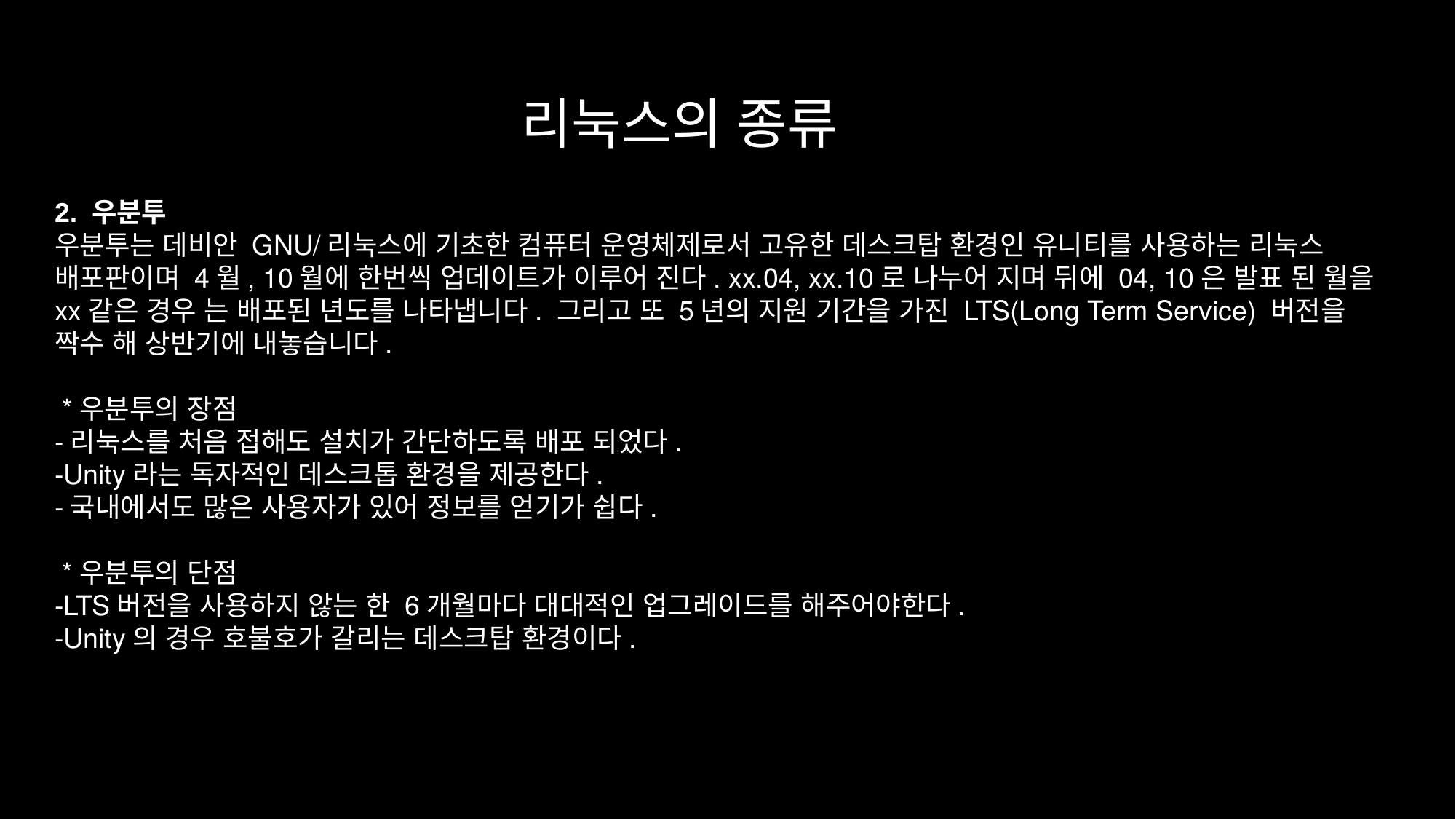

리눅스의 종류
2. 우분투
우분투는 데비안 GNU/리눅스에 기초한 컴퓨터 운영체제로서 고유한 데스크탑 환경인 유니티를 사용하는 리눅스 배포판이며 4월, 10월에 한번씩 업데이트가 이루어 진다. xx.04, xx.10로 나누어 지며 뒤에 04, 10은 발표 된 월을 xx같은 경우 는 배포된 년도를 나타냅니다. 그리고 또 5년의 지원 기간을 가진 LTS(Long Term Service) 버전을 짝수 해 상반기에 내놓습니다.
 *우분투의 장점
-리눅스를 처음 접해도 설치가 간단하도록 배포 되었다.
-Unity라는 독자적인 데스크톱 환경을 제공한다.
-국내에서도 많은 사용자가 있어 정보를 얻기가 쉽다.
 *우분투의 단점
-LTS버전을 사용하지 않는 한 6개월마다 대대적인 업그레이드를 해주어야한다.
-Unity의 경우 호불호가 갈리는 데스크탑 환경이다.